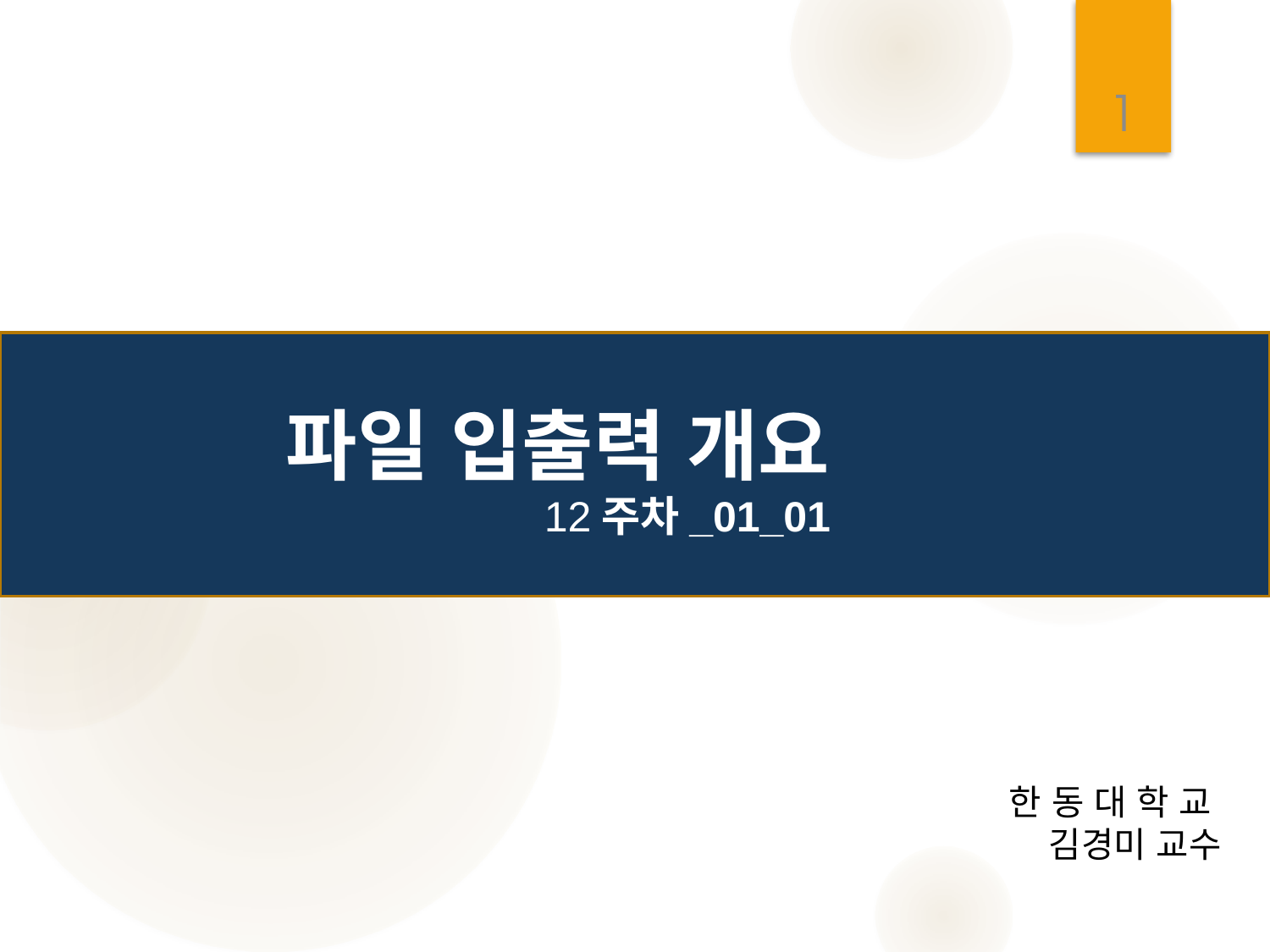

1

# 파일 입출력 개요 12주차_01_01
한 동 대 학 교
김경미 교수